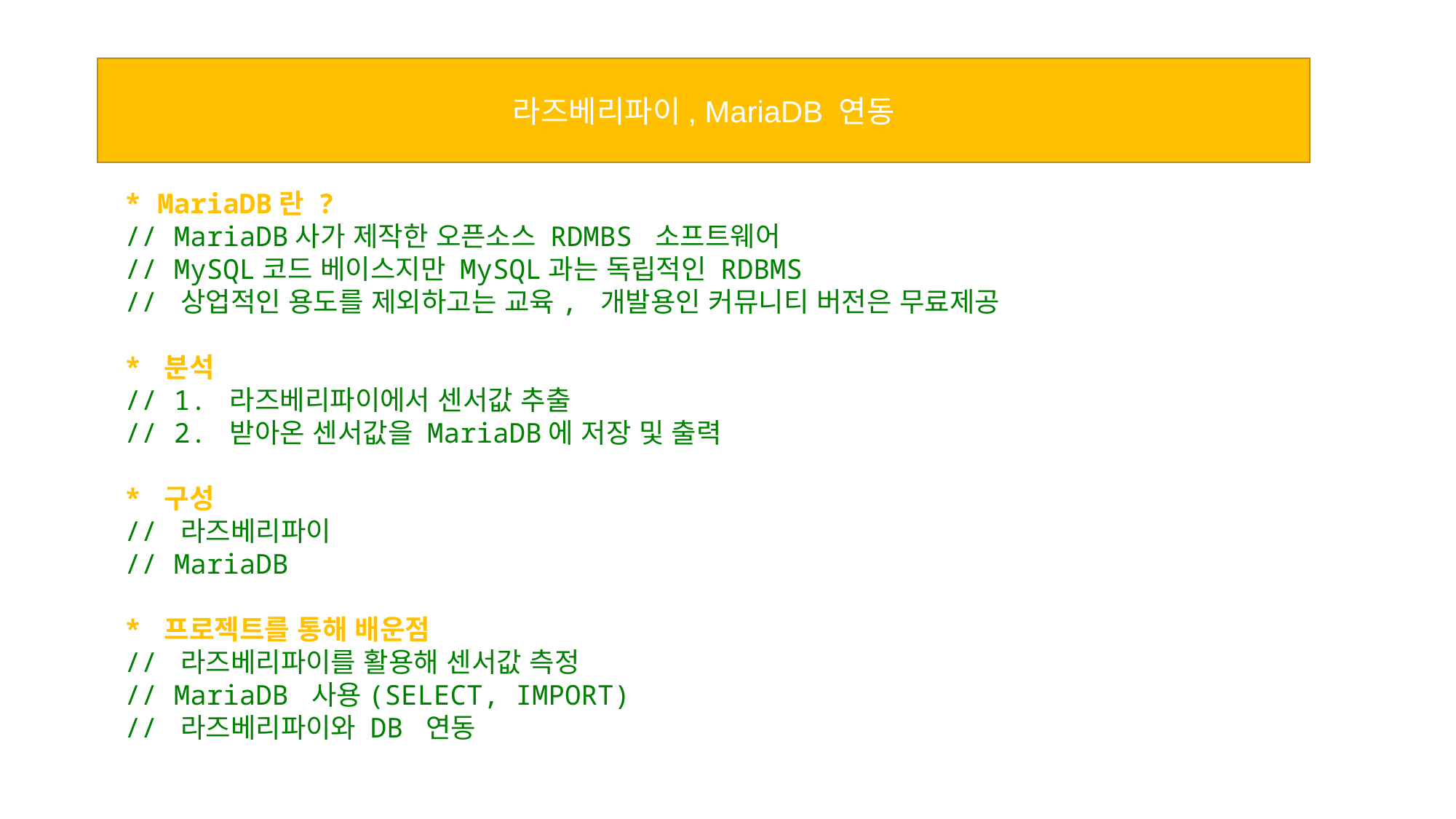

라즈베리파이, MariaDB 연동
 * MariaDB란 ?
 // MariaDB사가 제작한 오픈소스 RDMBS 소프트웨어
 // MySQL코드 베이스지만 MySQL과는 독립적인 RDBMS
 // 상업적인 용도를 제외하고는 교육, 개발용인 커뮤니티 버전은 무료제공

 * 분석
 // 1. 라즈베리파이에서 센서값 추출
 // 2. 받아온 센서값을 MariaDB에 저장 및 출력

 * 구성
 // 라즈베리파이
 // MariaDB

 * 프로젝트를 통해 배운점
 // 라즈베리파이를 활용해 센서값 측정
 // MariaDB 사용(SELECT, IMPORT)
 // 라즈베리파이와 DB 연동